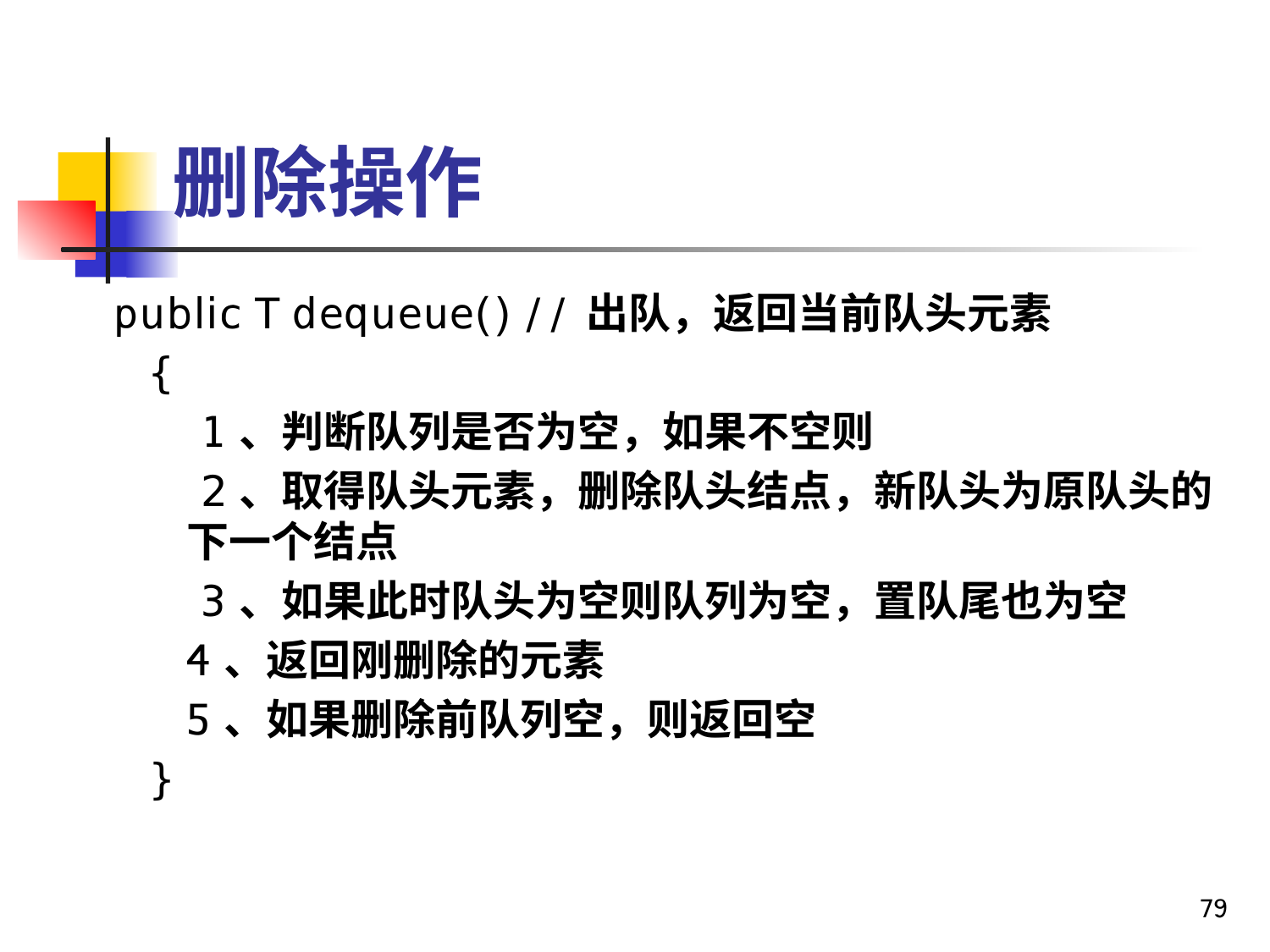

# 删除操作
 public T dequeue() //出队，返回当前队头元素
    {
        1、判断队列是否为空，如果不空则
        2、取得队头元素，删除队头结点，新队头为原队头的下一个结点
        3、如果此时队头为空则队列为空，置队尾也为空
	4、返回刚删除的元素
	5、如果删除前队列空，则返回空
    }
79